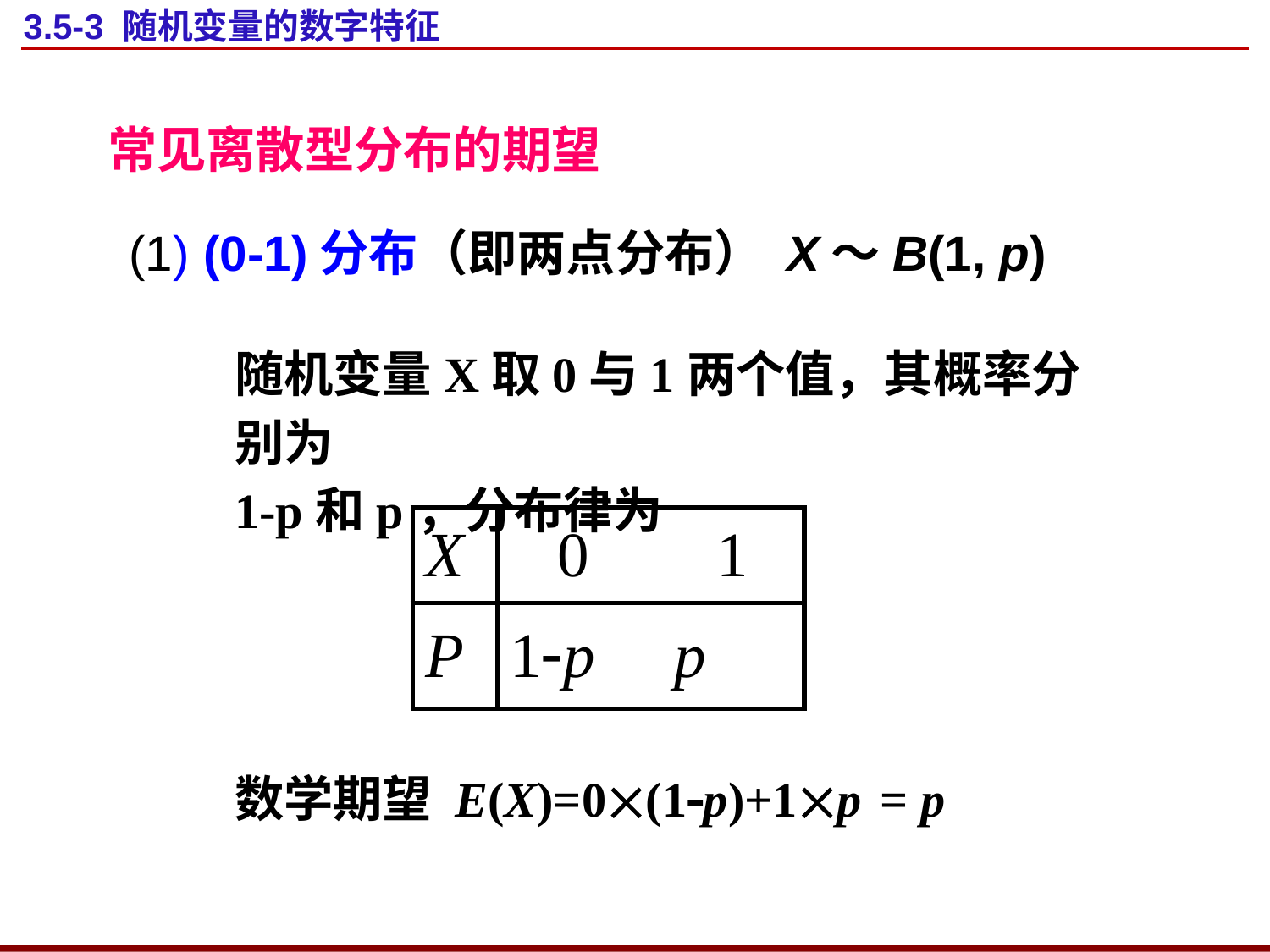

# 3.5-3 随机变量的数字特征
常见离散型分布的期望
(1) (0-1)分布（即两点分布） X～B(1, p)
随机变量X取0与1两个值，其概率分别为
1-p和p，分布律为
| X | 0 1 |
| --- | --- |
| P | 1−p p |
数学期望 E(X)=0×(1−p)+1×p
= p